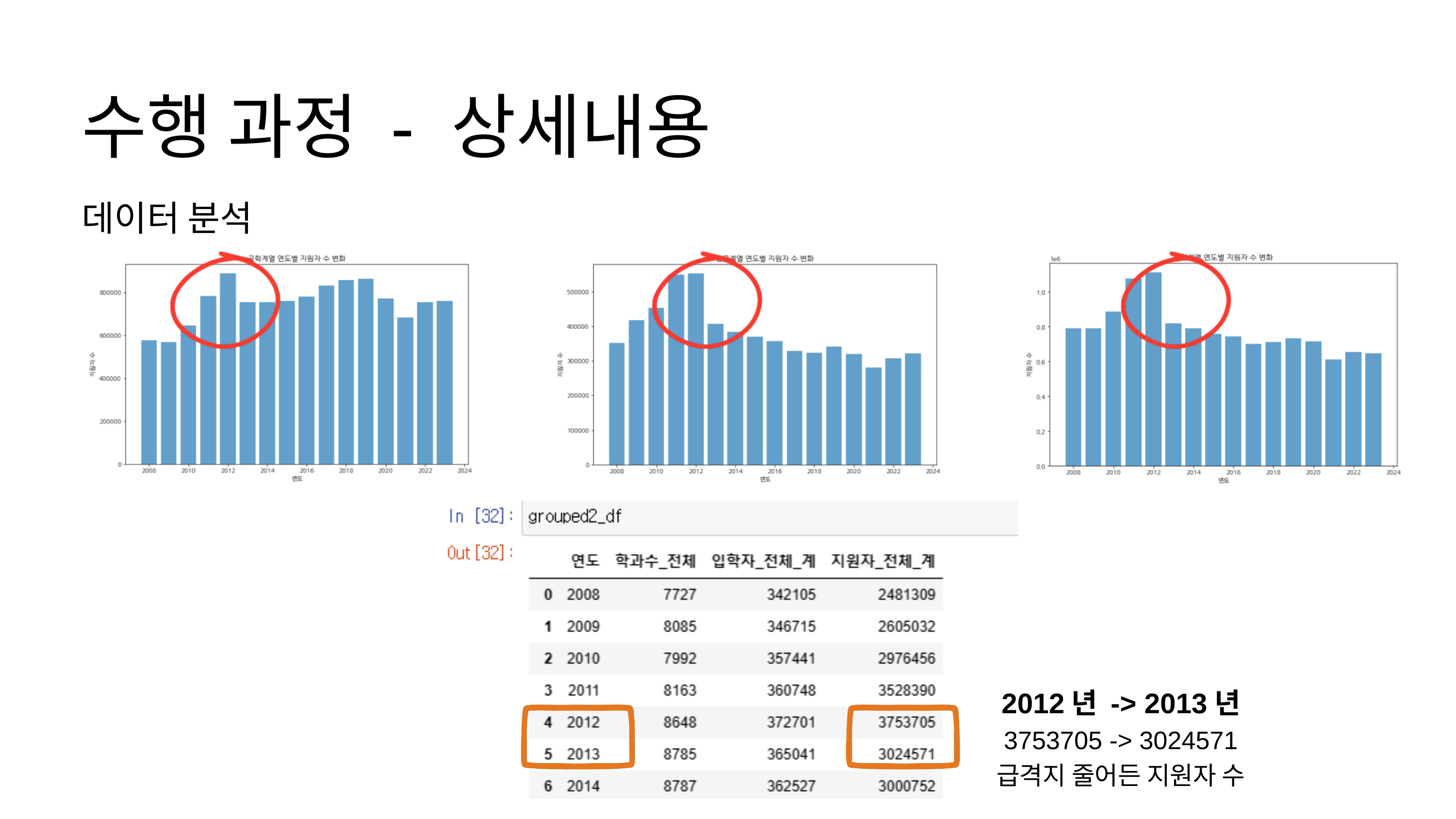

수행 과정 - 상세내용
데이터 분석

2012년 -> 2013년
3753705 -> 3024571
급격지 줄어든 지원자 수